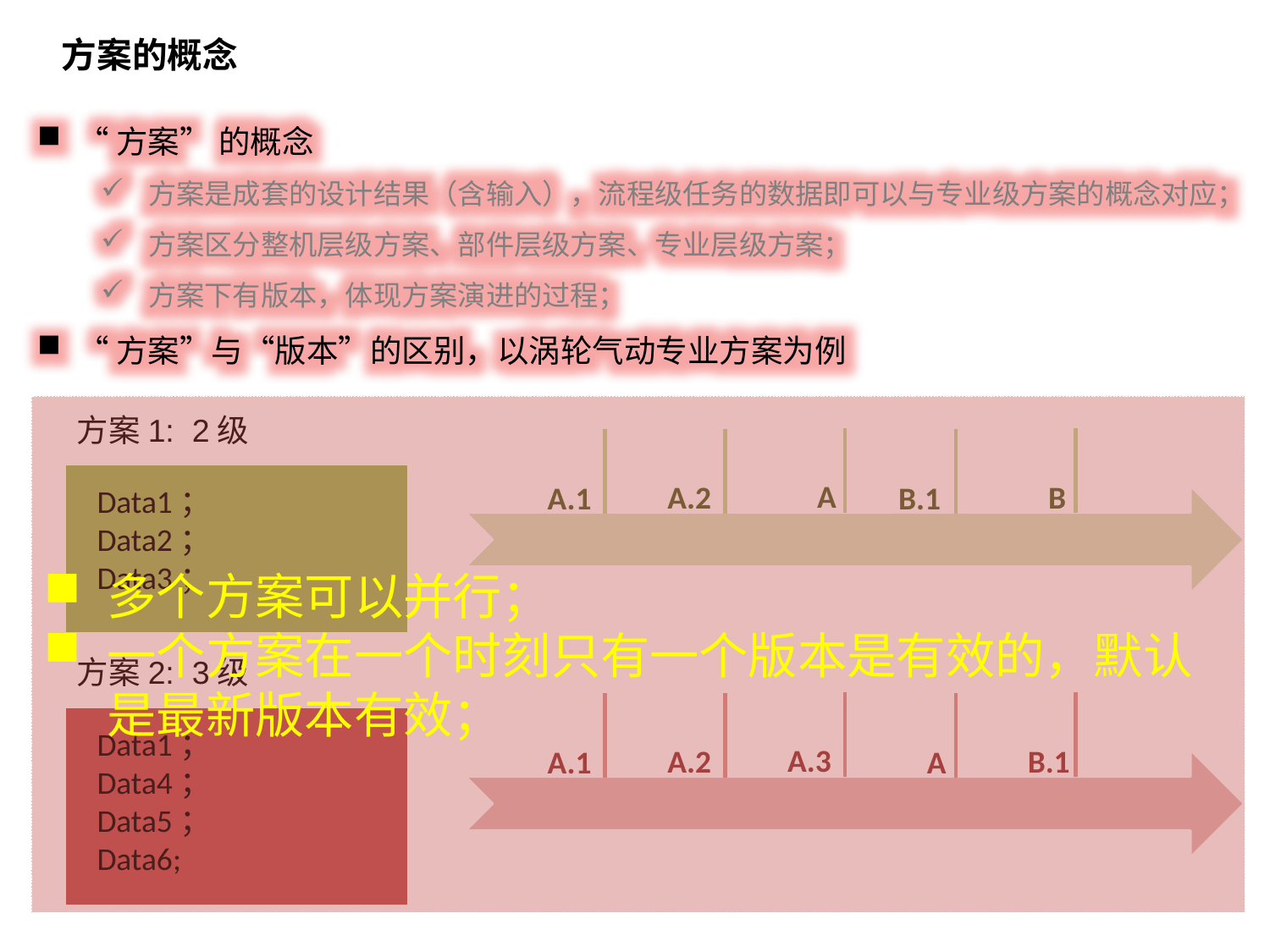

方案的概念
“方案” 的概念
方案是成套的设计结果（含输入），流程级任务的数据即可以与专业级方案的概念对应；
方案区分整机层级方案、部件层级方案、专业层级方案；
方案下有版本，体现方案演进的过程；
“方案”与“版本”的区别，以涡轮气动专业方案为例
多个方案可以并行；
一个方案在一个时刻只有一个版本是有效的，默认是最新版本有效；
方案1:  2级

A
B
A.2
A.1
B.1
Data1；
Data2；
Data3；

方案2:  3级

Data1；
Data4；
Data5；
Data6;
A.3
B.1
A.2
A.1
A